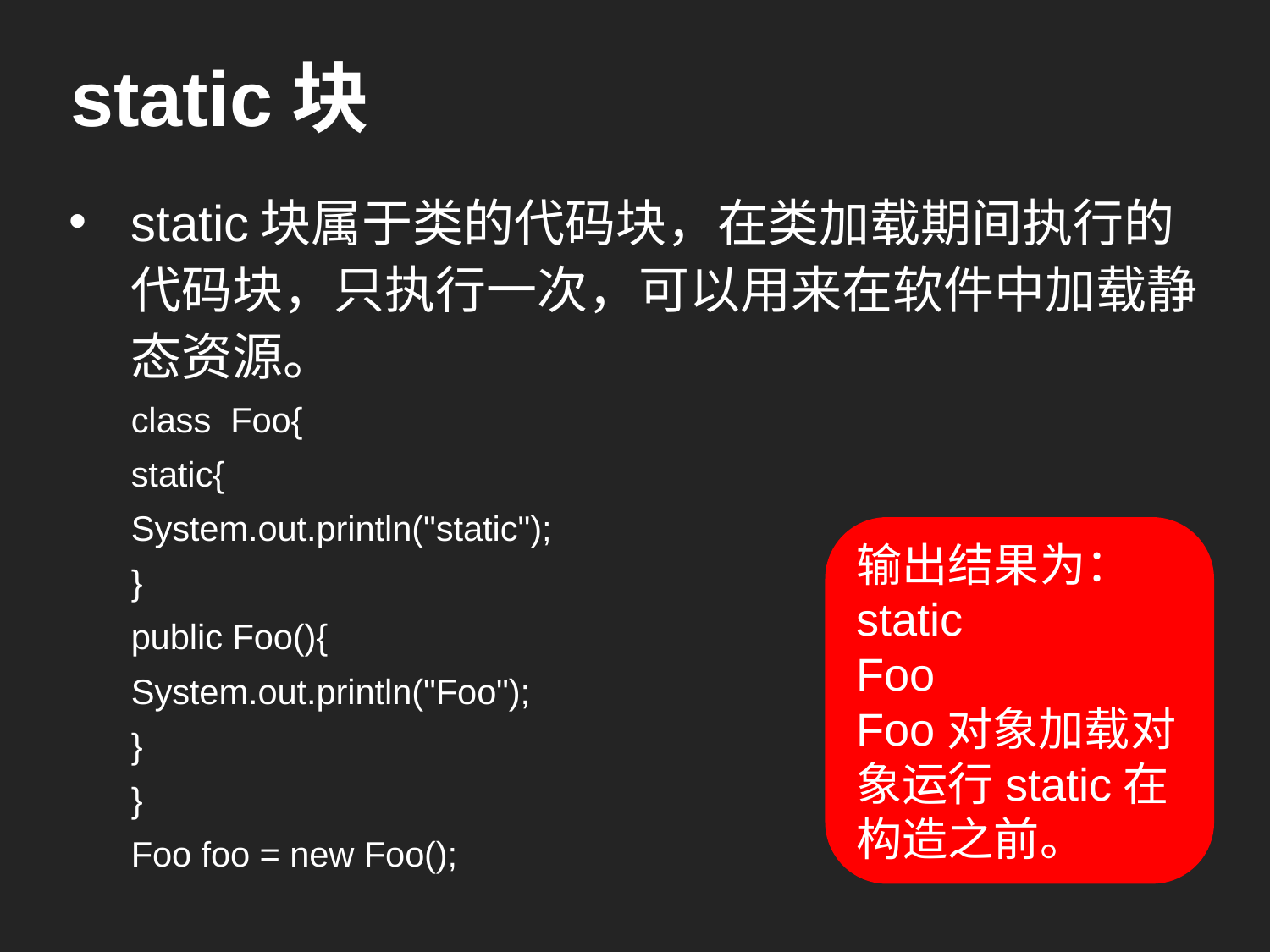

# static块
static块属于类的代码块，在类加载期间执行的代码块，只执行一次，可以用来在软件中加载静态资源。
class  Foo{
	static{
		System.out.println("static");
	}
	public Foo(){
		System.out.println("Foo");
	}
}
Foo foo = new Foo();
输出结果为：
static
Foo
Foo对象加载对象运行static在构造之前。